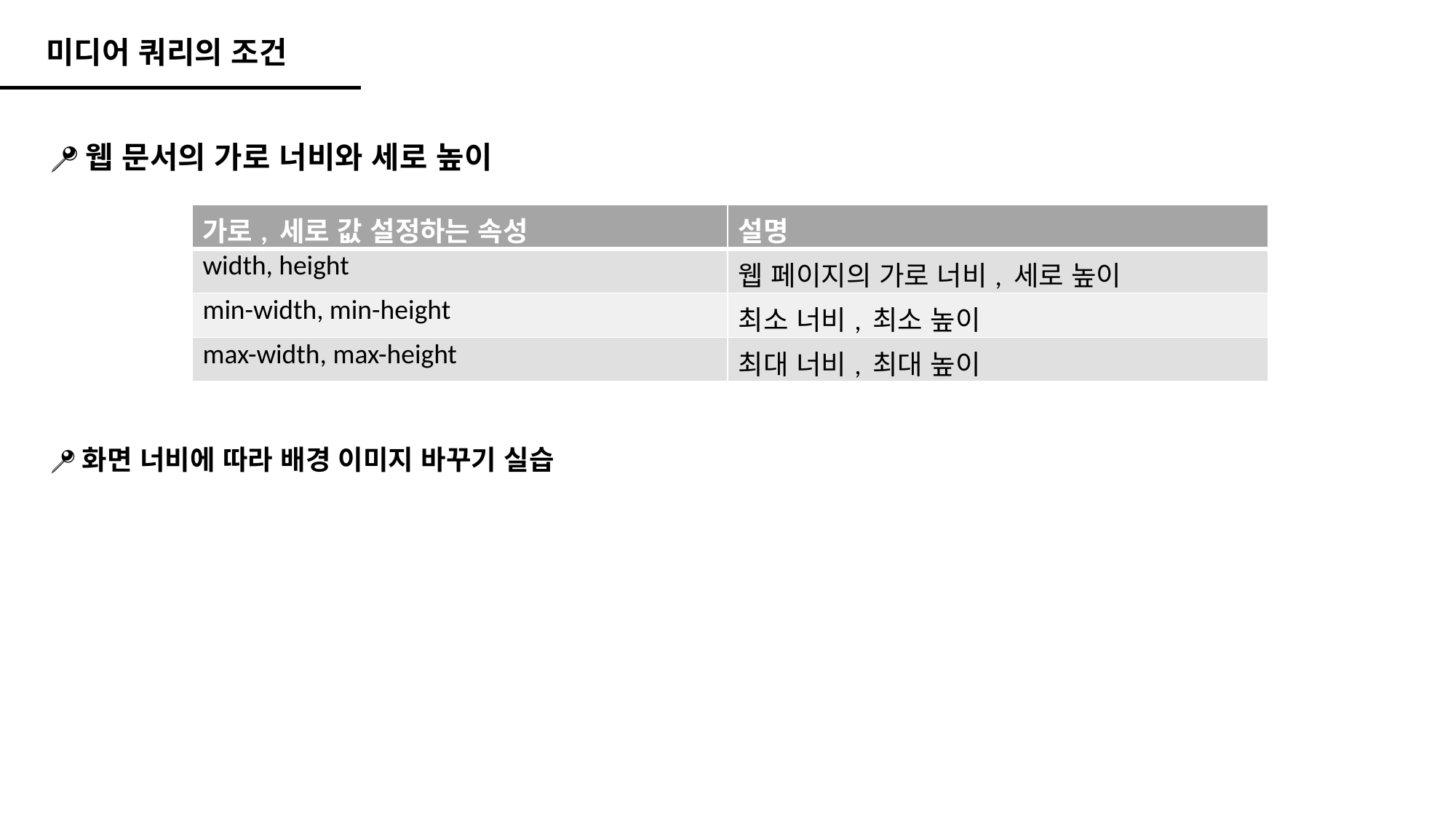

미디어 쿼리의 조건
📍웹 문서의 가로 너비와 세로 높이
| 가로, 세로 값 설정하는 속성 | 설명 |
| --- | --- |
| width, height | 웹 페이지의 가로 너비, 세로 높이 |
| min-width, min-height | 최소 너비, 최소 높이 |
| max-width, max-height | 최대 너비, 최대 높이 |
📍화면 너비에 따라 배경 이미지 바꾸기 실습